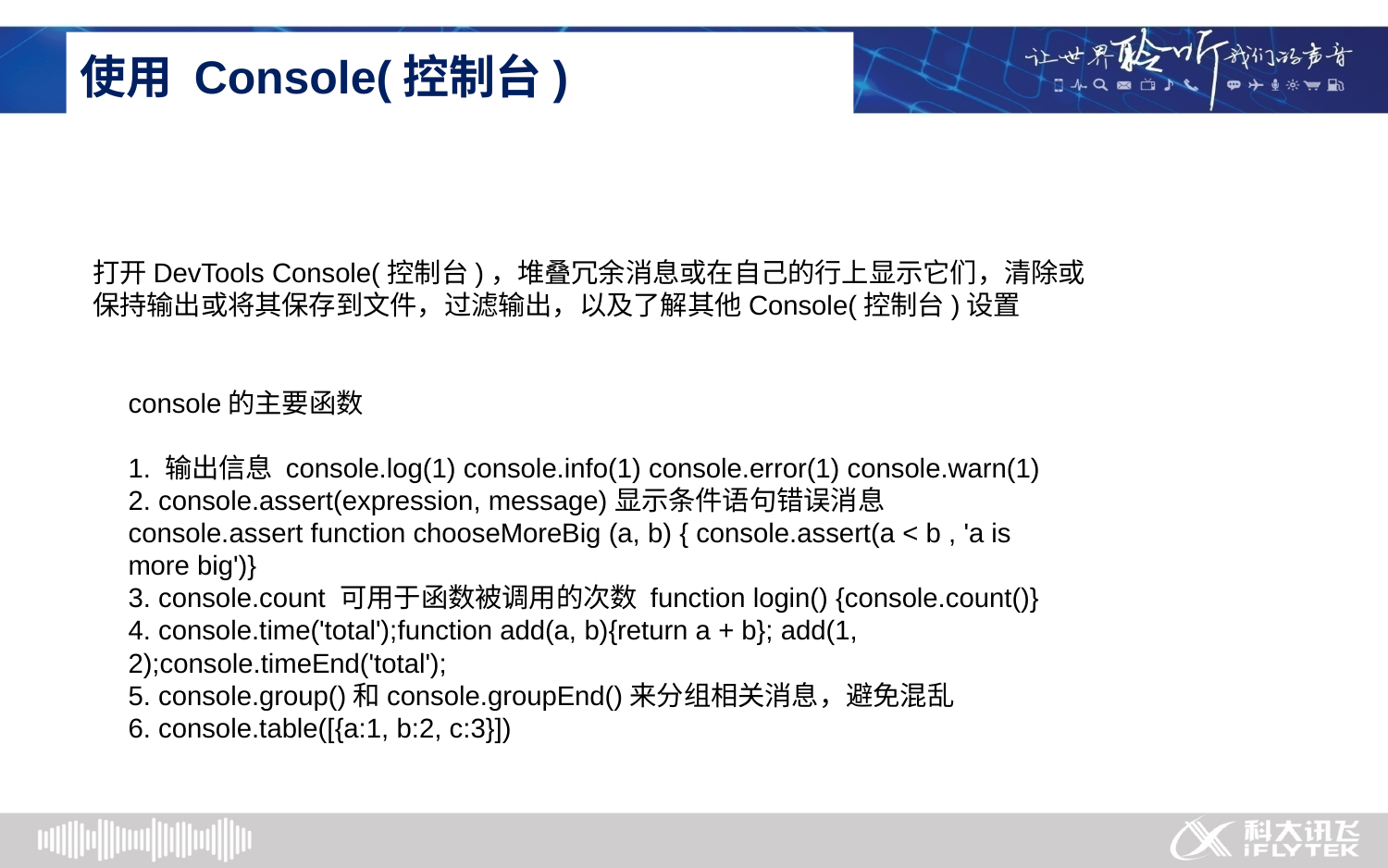

# 使用 Console(控制台)

打开DevTools Console(控制台)，堆叠冗余消息或在自己的行上显示它们，清除或保持输出或将其保存到文件，过滤输出，以及了解其他Console(控制台)设置
console的主要函数

1. 输出信息 console.log(1) console.info(1) console.error(1) console.warn(1)
2. console.assert(expression, message)显示条件语句错误消息 console.assert function chooseMoreBig (a, b) { console.assert(a < b , 'a is more big')}
3. console.count 可用于函数被调用的次数 function login() {console.count()}
4. console.time('total');function add(a, b){return a + b}; add(1, 2);console.timeEnd('total');
5. console.group()和console.groupEnd()来分组相关消息，避免混乱
6. console.table([{a:1, b:2, c:3}])